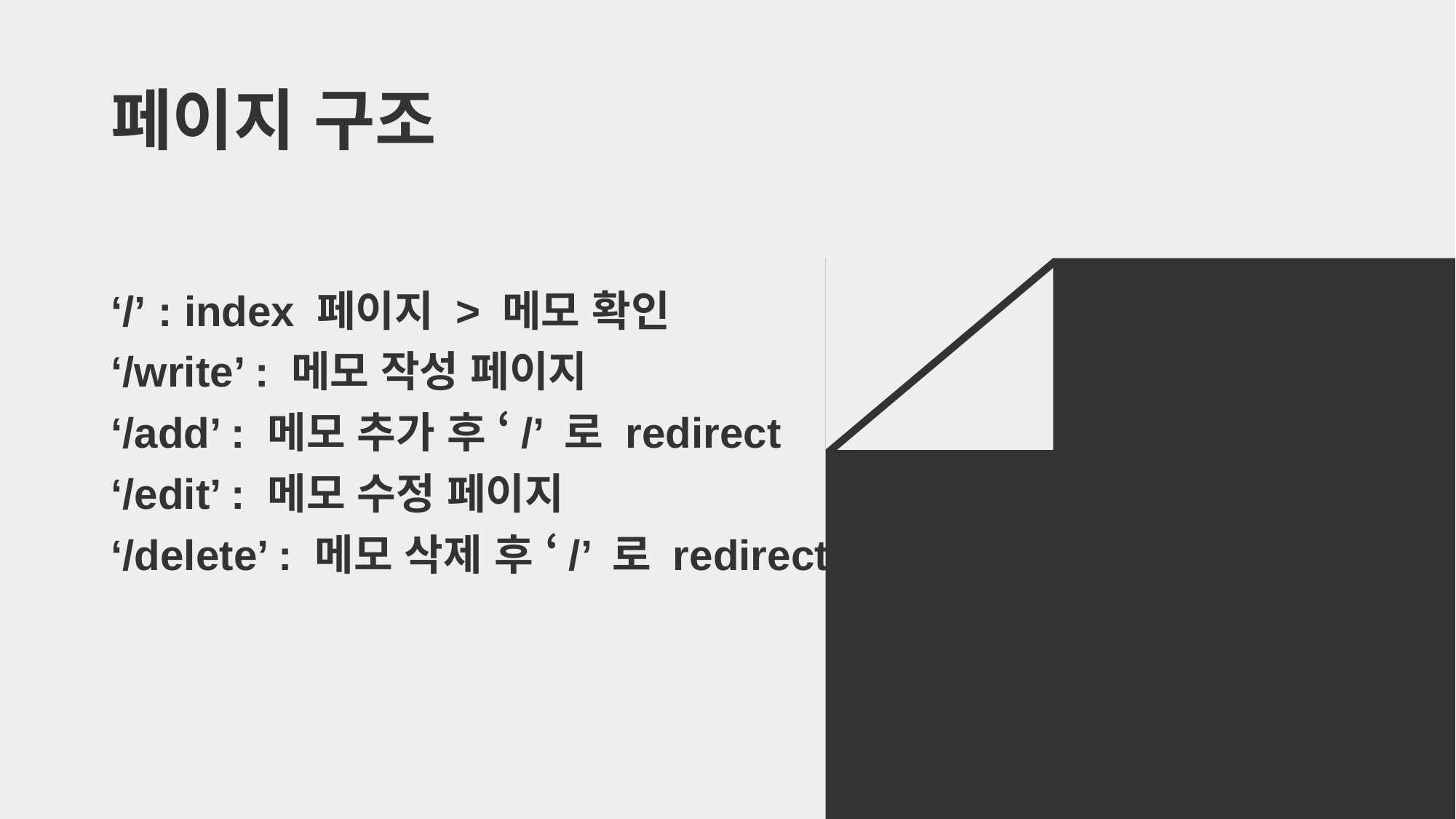

# 페이지 구조

‘/’ : index 페이지 > 메모 확인
‘/write’ : 메모 작성 페이지
‘/add’ : 메모 추가 후 ‘/’ 로 redirect
‘/edit’ : 메모 수정 페이지
‘/delete’ : 메모 삭제 후 ‘/’ 로 redirect